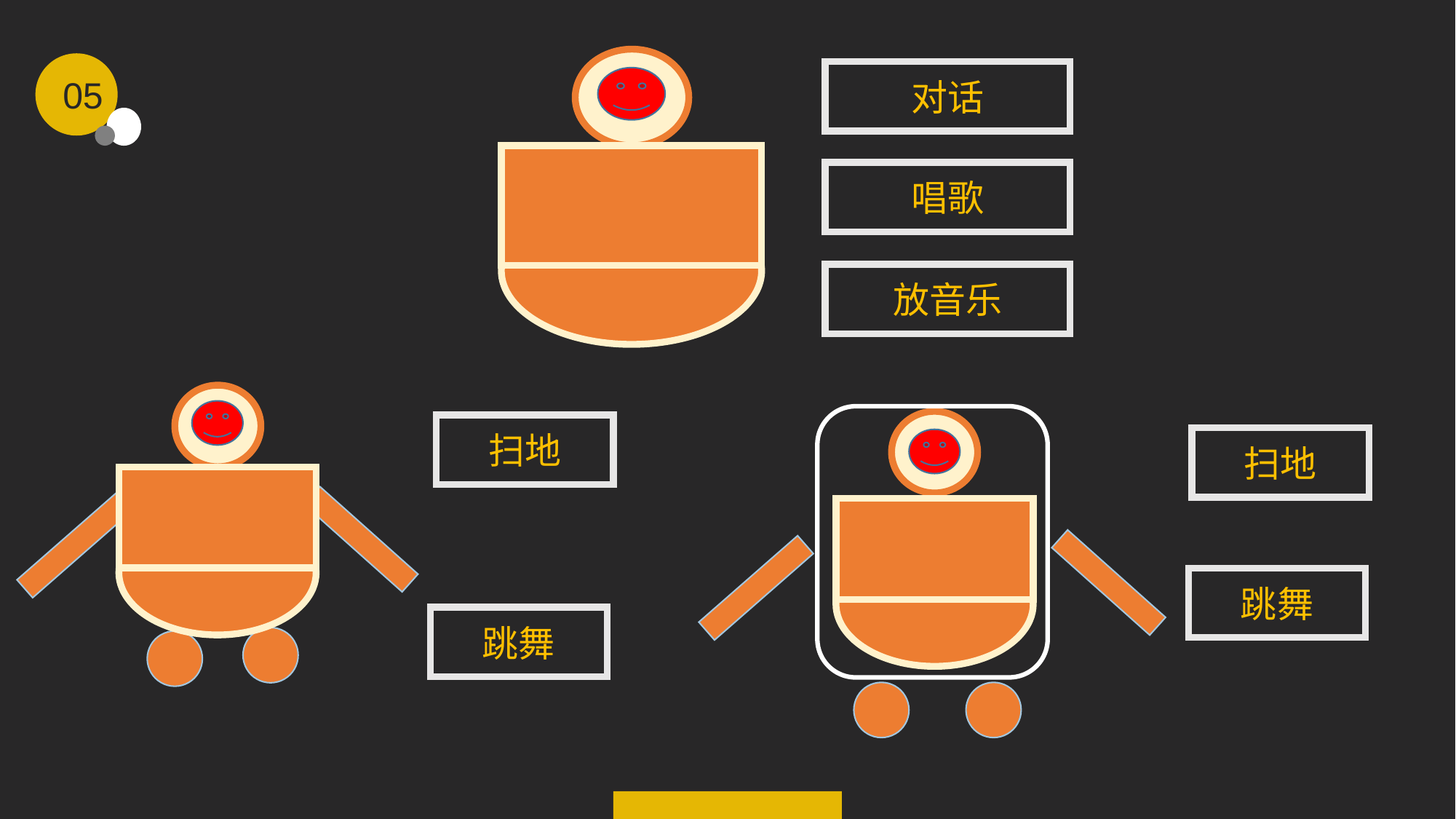

05

对话
唱歌
放音乐

扫地
跳舞
扫地
跳舞